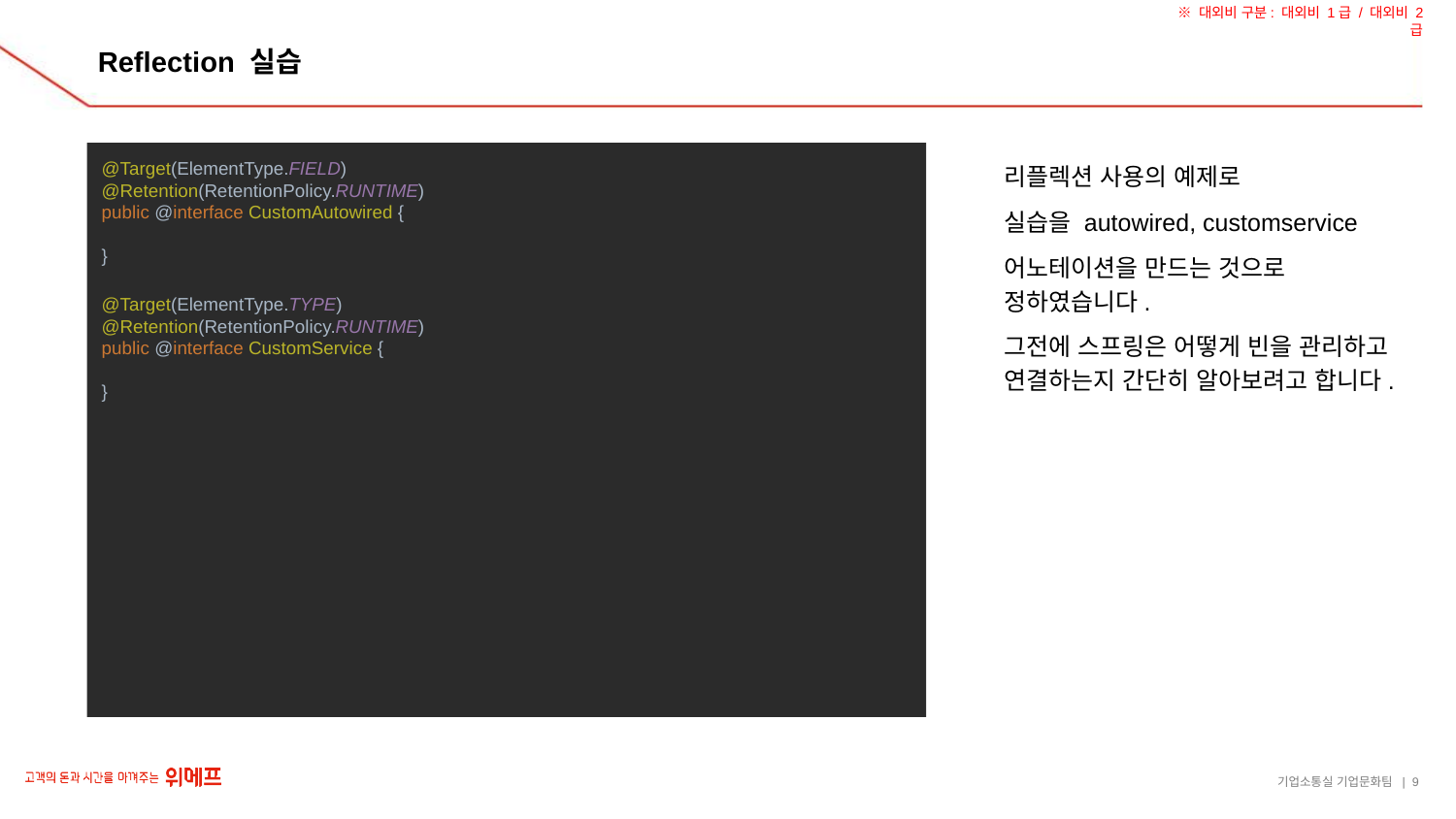

# Reflection 실습
@Target(ElementType.FIELD)
@Retention(RetentionPolicy.RUNTIME)
public @interface CustomAutowired {

}

@Target(ElementType.TYPE)
@Retention(RetentionPolicy.RUNTIME)
public @interface CustomService {

}

리플렉션 사용의 예제로
실습을 autowired, customservice
어노테이션을 만드는 것으로 정하였습니다.
그전에 스프링은 어떻게 빈을 관리하고 연결하는지 간단히 알아보려고 합니다.